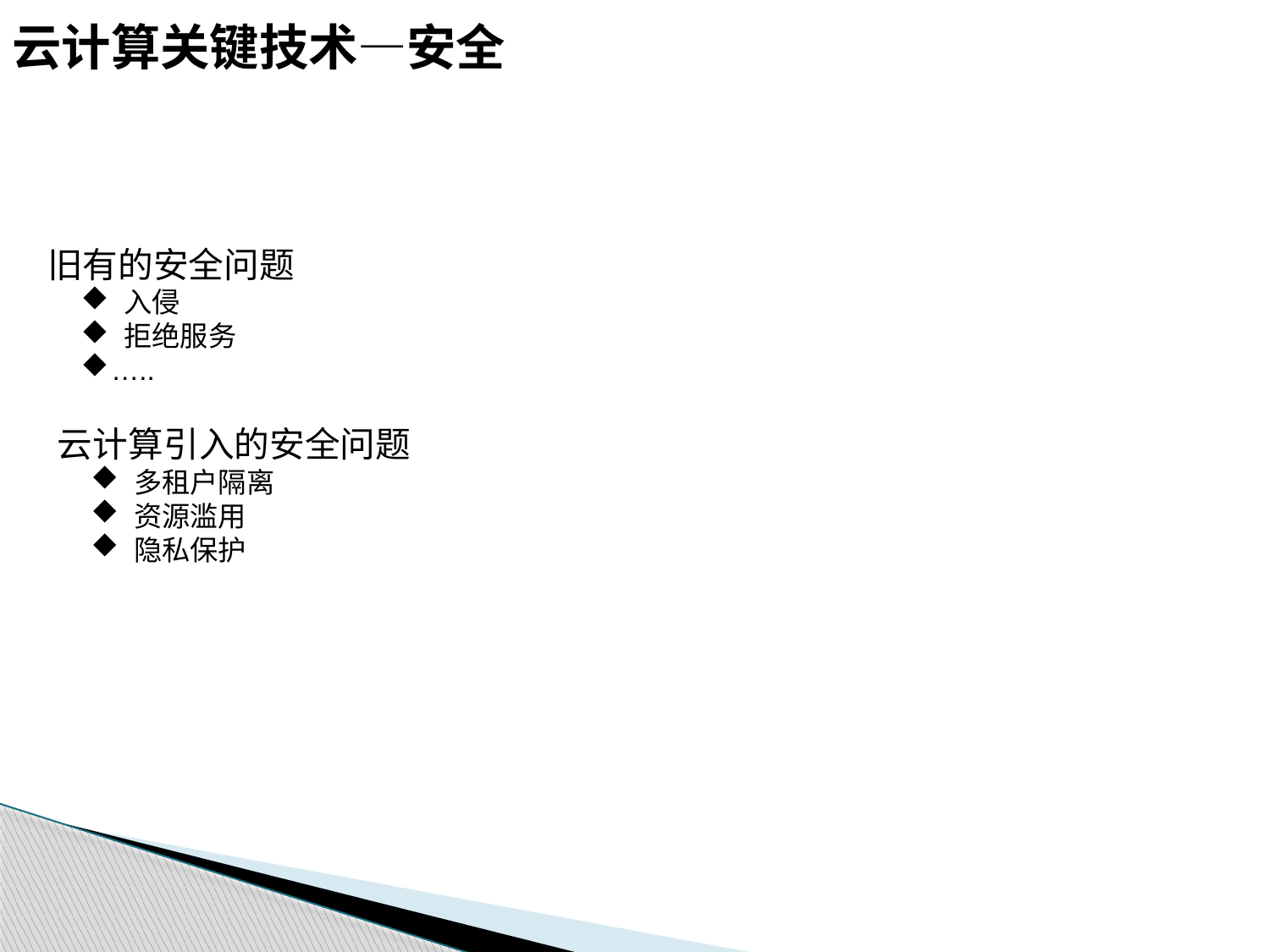

云计算关键技术—安全
旧有的安全问题
 入侵
 拒绝服务
…..
云计算引入的安全问题
 多租户隔离
 资源滥用
 隐私保护